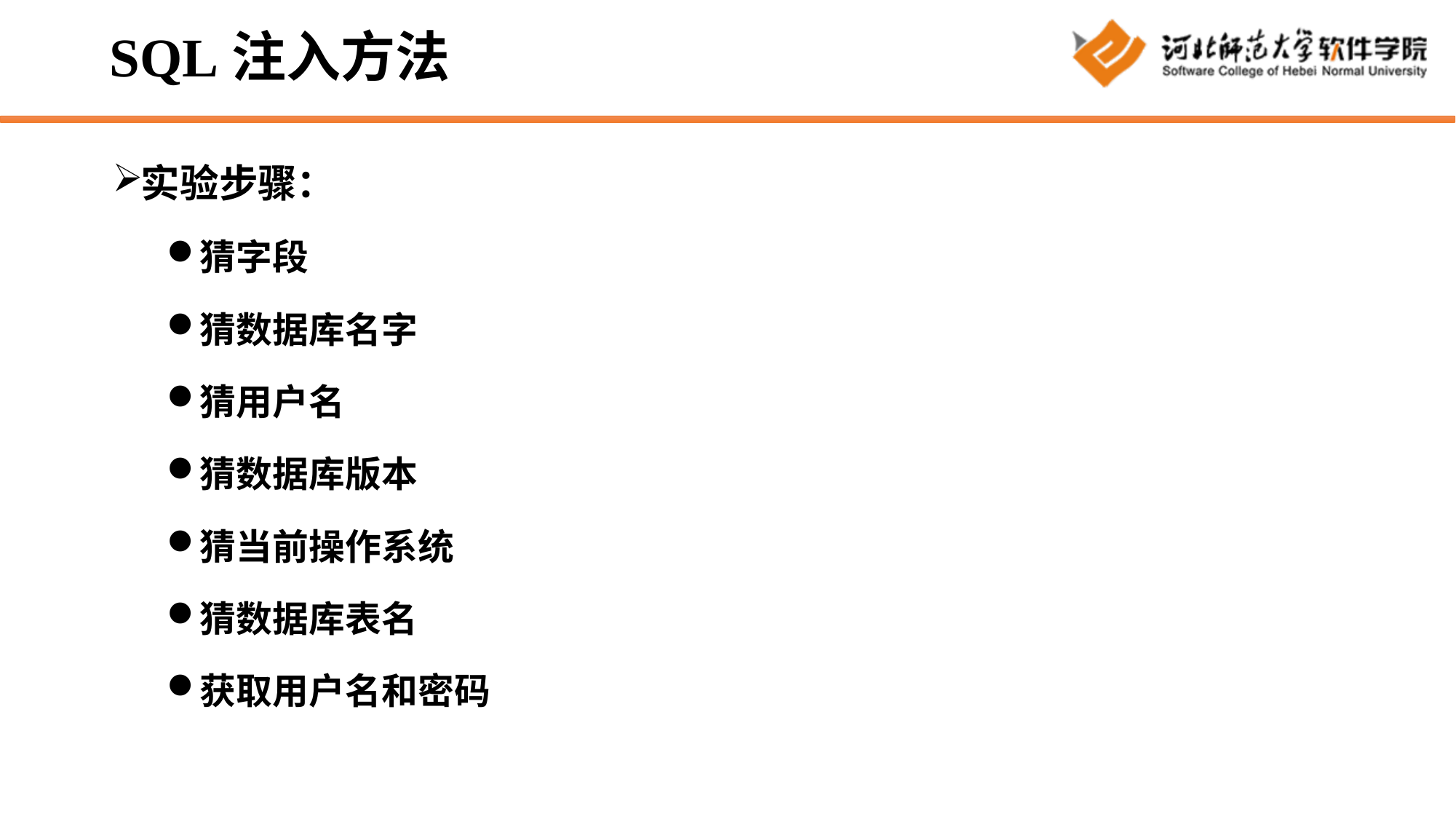

# SQL注入方法
实验步骤：
猜字段
猜数据库名字
猜用户名
猜数据库版本
猜当前操作系统
猜数据库表名
获取用户名和密码